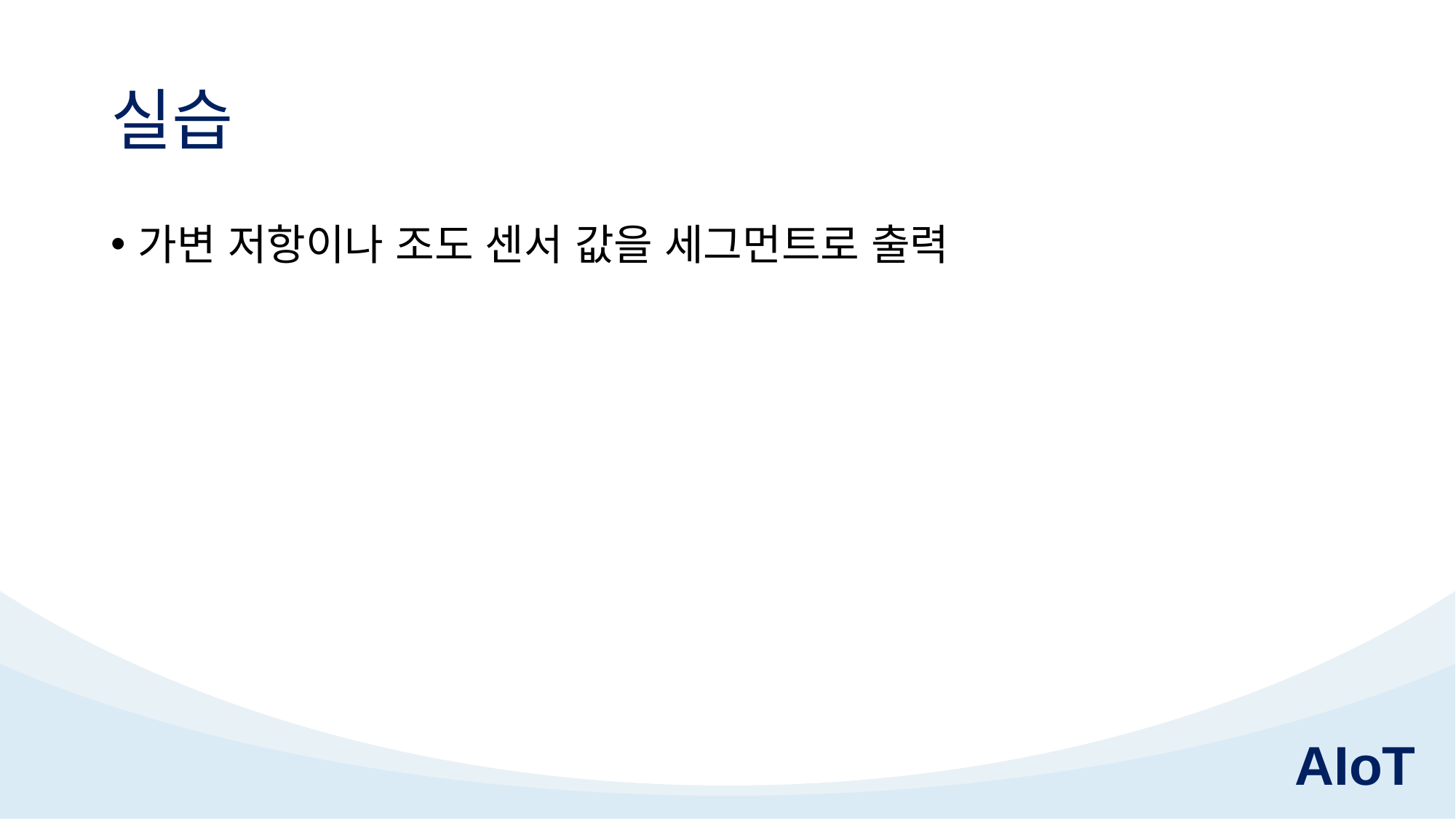

# 실습
가변 저항이나 조도 센서 값을 세그먼트로 출력